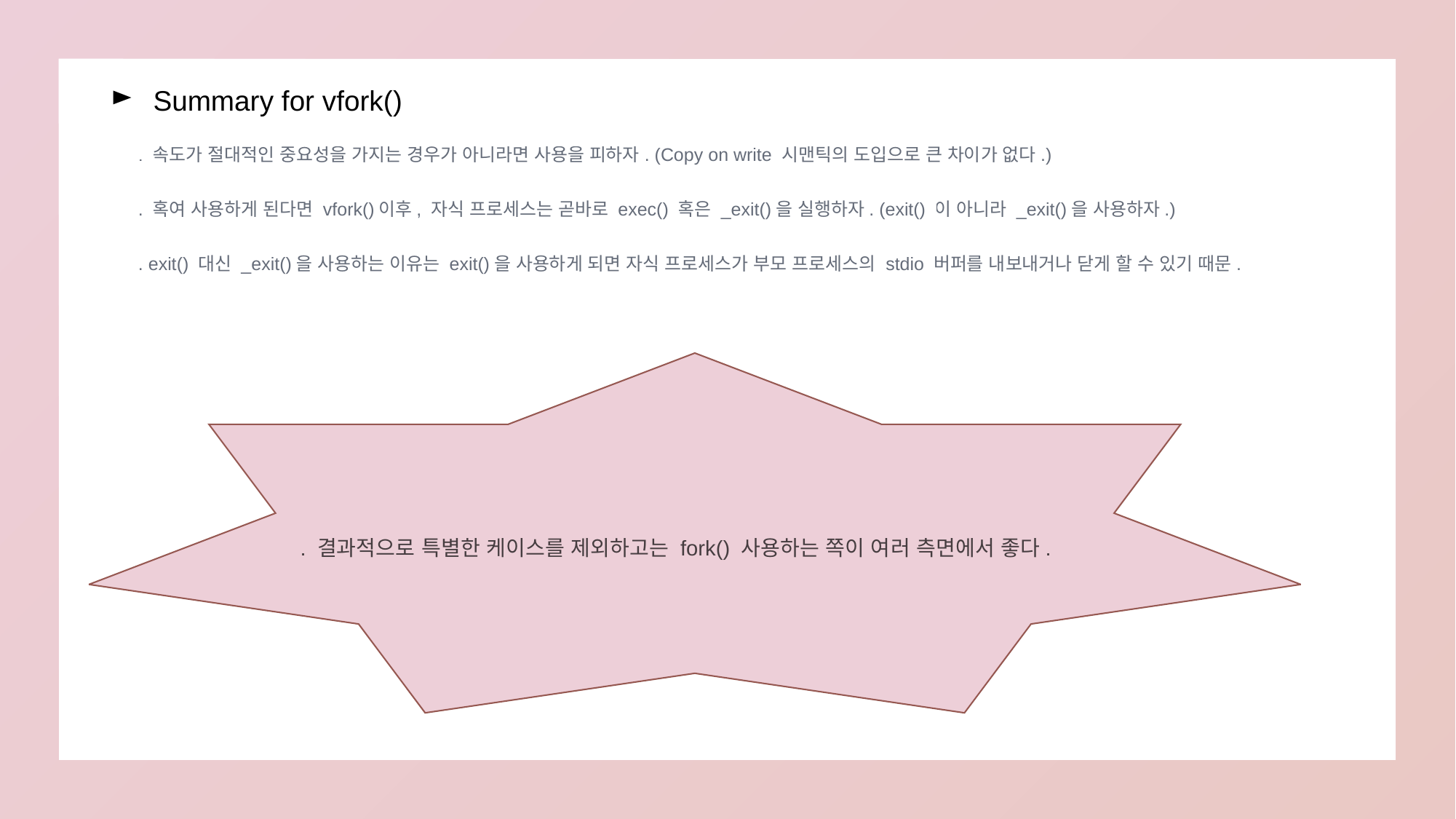

# Summary for vfork()
. 속도가 절대적인 중요성을 가지는 경우가 아니라면 사용을 피하자. (Copy on write 시맨틱의 도입으로 큰 차이가 없다.)
. 혹여 사용하게 된다면 vfork()이후, 자식 프로세스는 곧바로 exec() 혹은 _exit()을 실행하자. (exit() 이 아니라 _exit()을 사용하자.)
. exit() 대신 _exit()을 사용하는 이유는 exit()을 사용하게 되면 자식 프로세스가 부모 프로세스의 stdio 버퍼를 내보내거나 닫게 할 수 있기 때문.

. 결과적으로 특별한 케이스를 제외하고는 fork() 사용하는 쪽이 여러 측면에서 좋다.